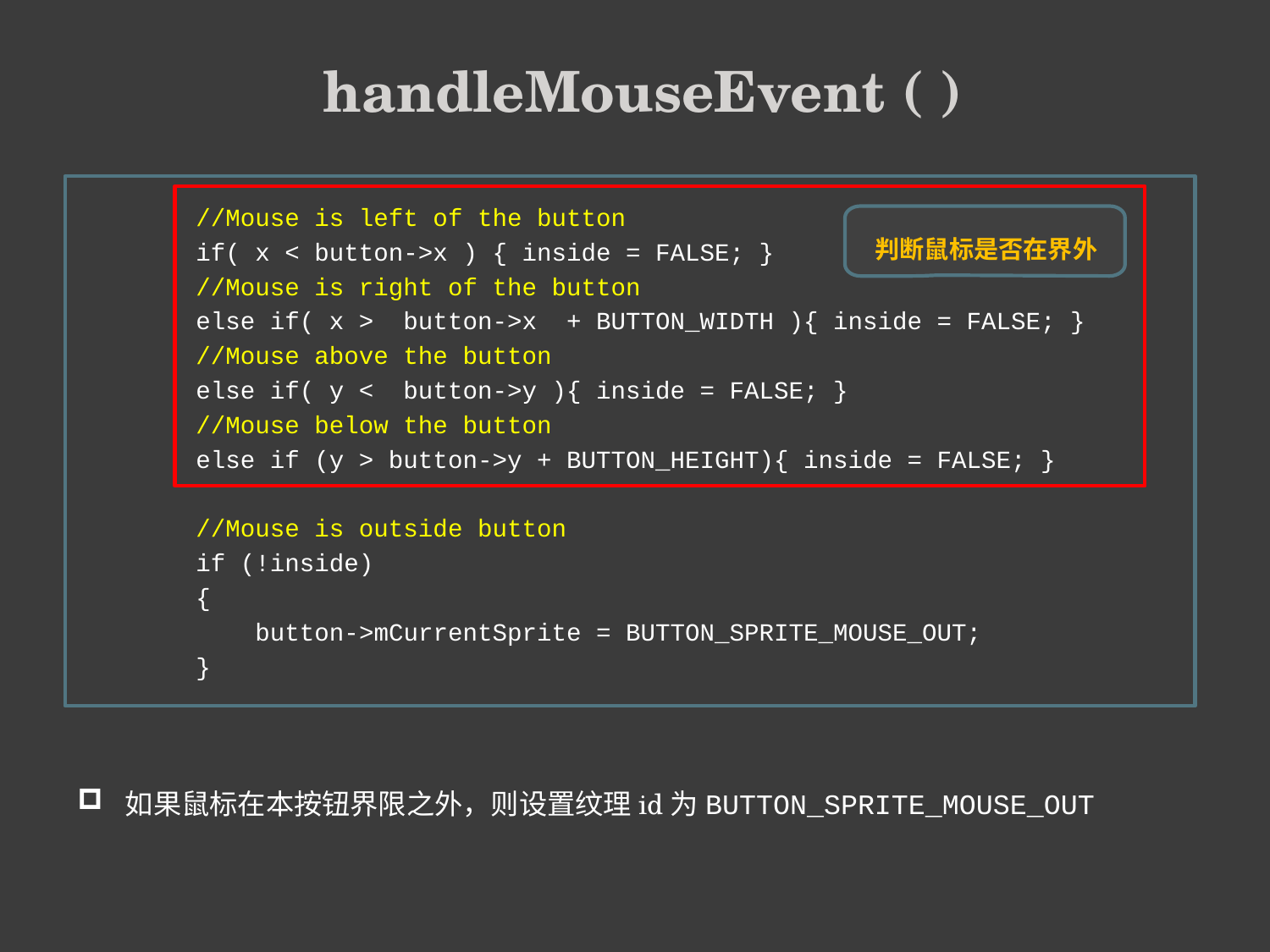

handleMouseEvent ( )
        //Mouse is left of the button
        if( x < button->x ) { inside = FALSE; }
        //Mouse is right of the button
        else if( x >  button->x  + BUTTON_WIDTH ){ inside = FALSE; }
        //Mouse above the button
        else if( y <  button->y ){ inside = FALSE; }
        //Mouse below the button
        else if (y > button->y + BUTTON_HEIGHT){ inside = FALSE; }

        //Mouse is outside button
        if (!inside)
        {
            button->mCurrentSprite = BUTTON_SPRITE_MOUSE_OUT;
        }

  判断鼠标是否在界外

如果鼠标在本按钮界限之外，则设置纹理id为BUTTON_SPRITE_MOUSE_OUT